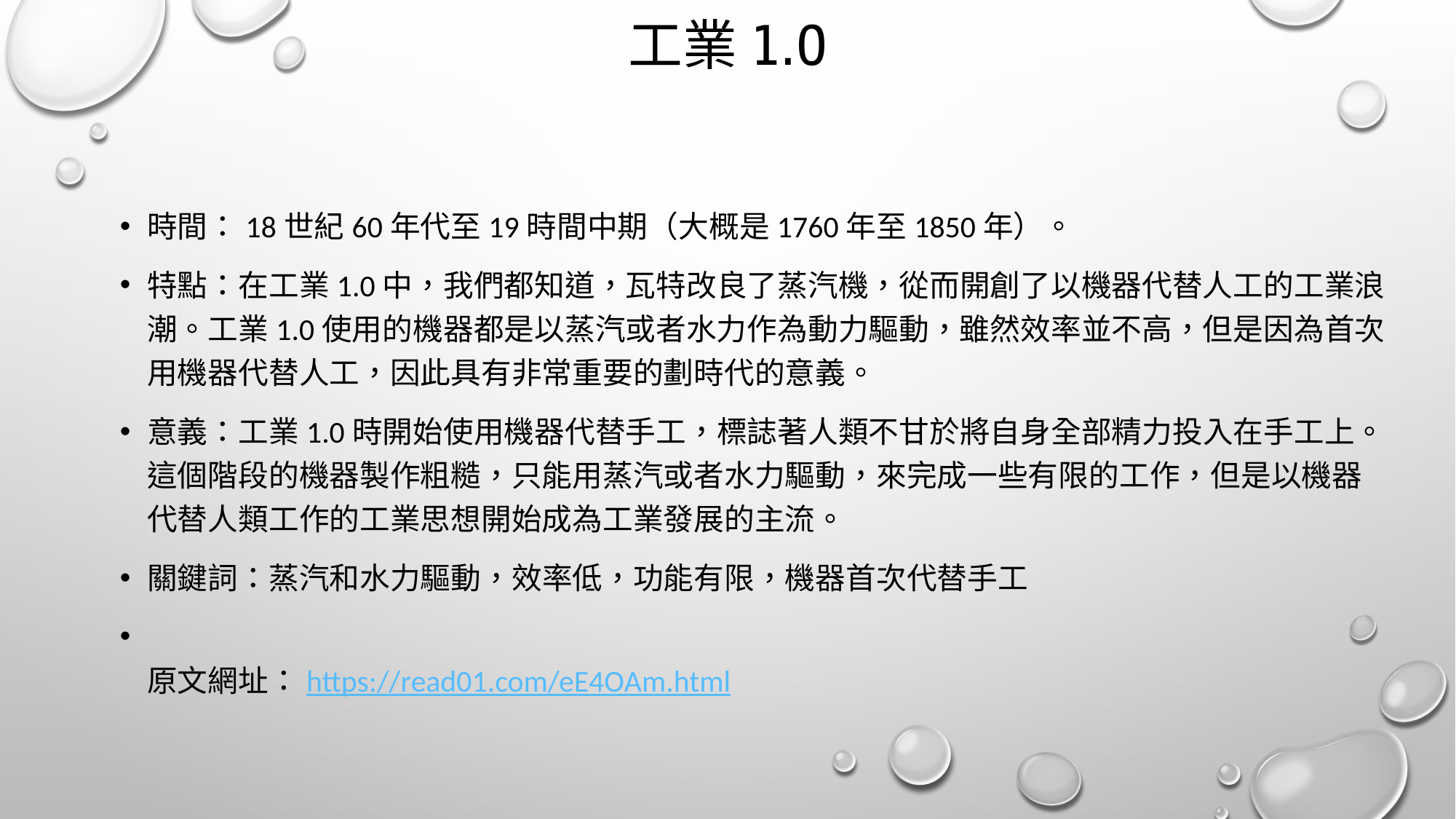

# 工業1.0
時間：18世紀60年代至19時間中期（大概是1760年至1850年）。
特點：在工業1.0中，我們都知道，瓦特改良了蒸汽機，從而開創了以機器代替人工的工業浪潮。工業1.0使用的機器都是以蒸汽或者水力作為動力驅動，雖然效率並不高，但是因為首次用機器代替人工，因此具有非常重要的劃時代的意義。
意義：工業1.0時開始使用機器代替手工，標誌著人類不甘於將自身全部精力投入在手工上。這個階段的機器製作粗糙，只能用蒸汽或者水力驅動，來完成一些有限的工作，但是以機器代替人類工作的工業思想開始成為工業發展的主流。
關鍵詞：蒸汽和水力驅動，效率低，功能有限，機器首次代替手工
原文網址：https://read01.com/eE4OAm.html